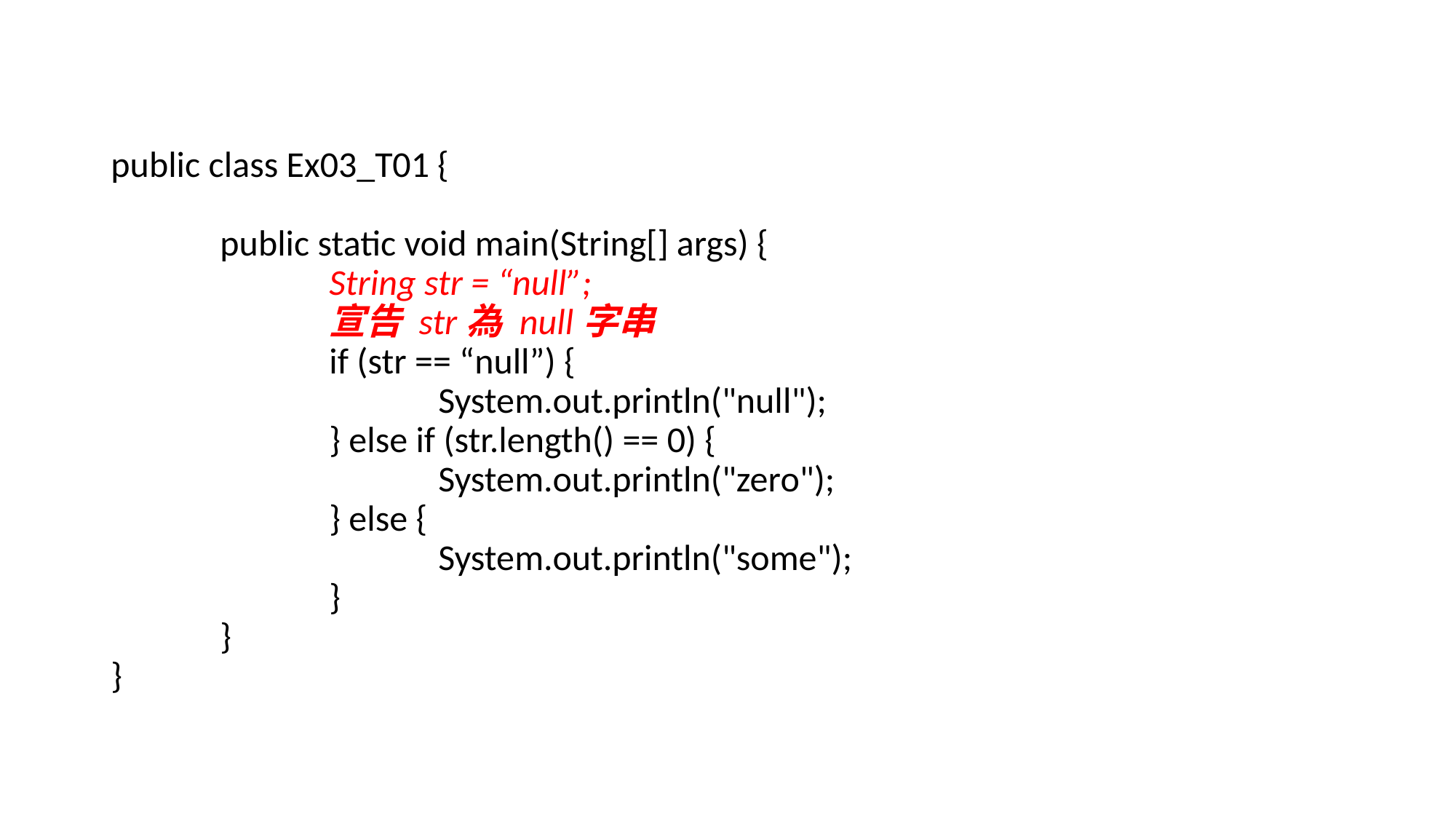

# public class Ex03_T01 { public static void main(String[] args) { String str = “null”; 宣告 str為 null字串 if (str == “null”) { System.out.println("null"); } else if (str.length() == 0) { System.out.println("zero"); } else { System.out.println("some"); } } }